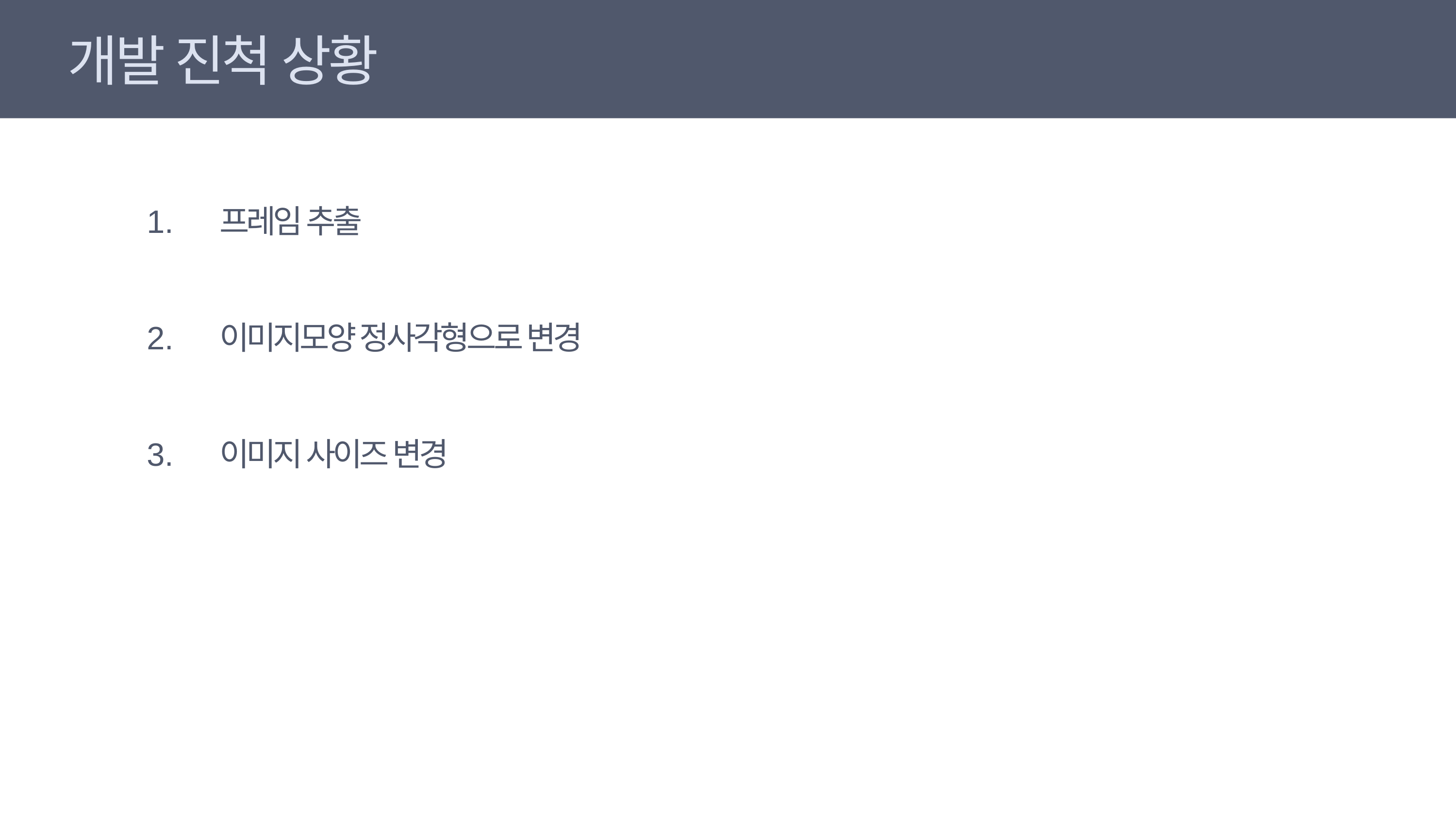

개발 진척 상황
프레임 추출

이미지모양 정사각형으로 변경

이미지 사이즈 변경